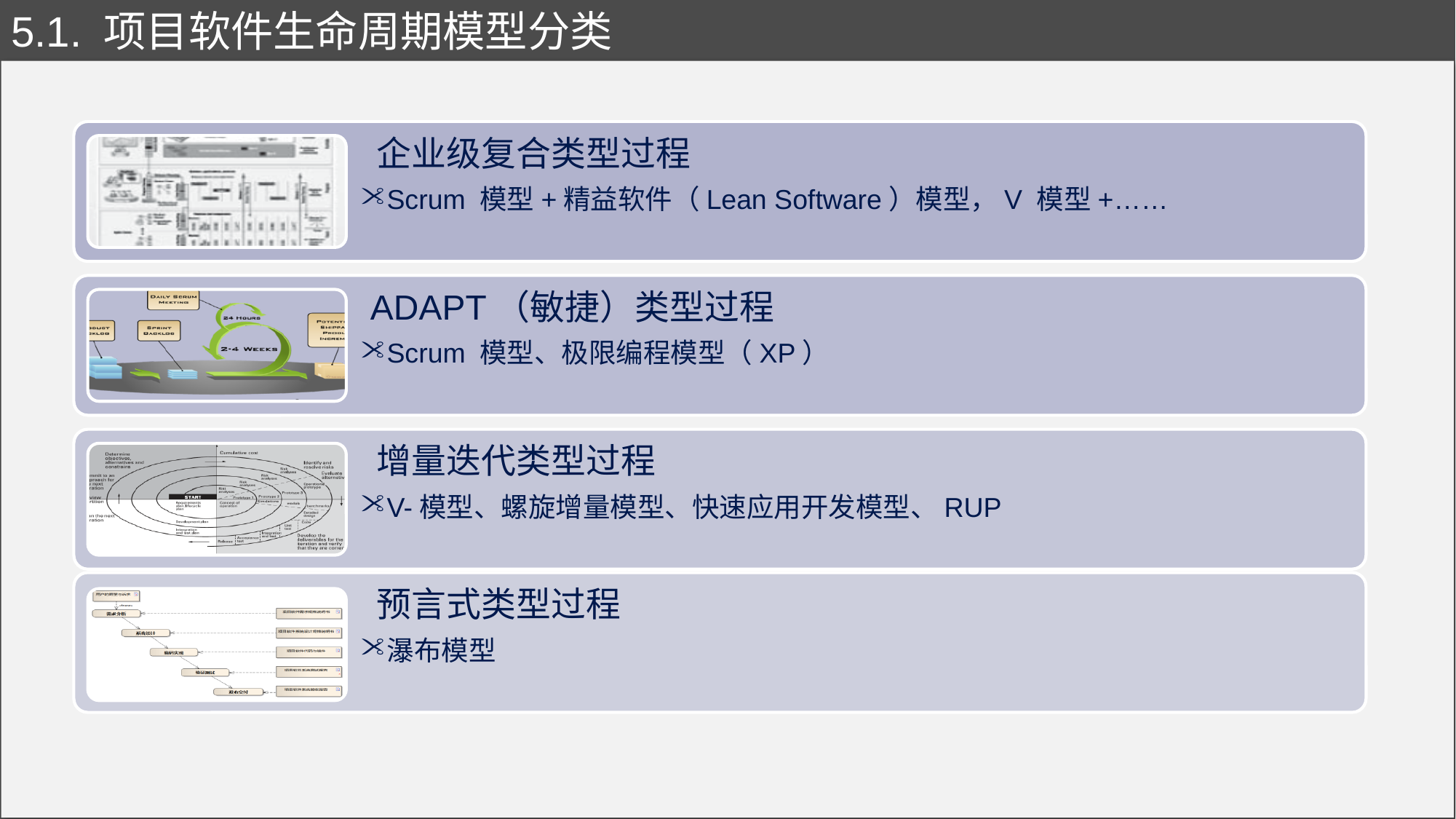

# 5.1. 项目软件生命周期模型分类
 企业级复合类型过程
Scrum 模型+精益软件（Lean Software）模型，V 模型+……
 ADAPT（敏捷）类型过程
Scrum 模型、极限编程模型（XP）
 增量迭代类型过程
V-模型、螺旋增量模型、快速应用开发模型、RUP
 预言式类型过程
瀑布模型